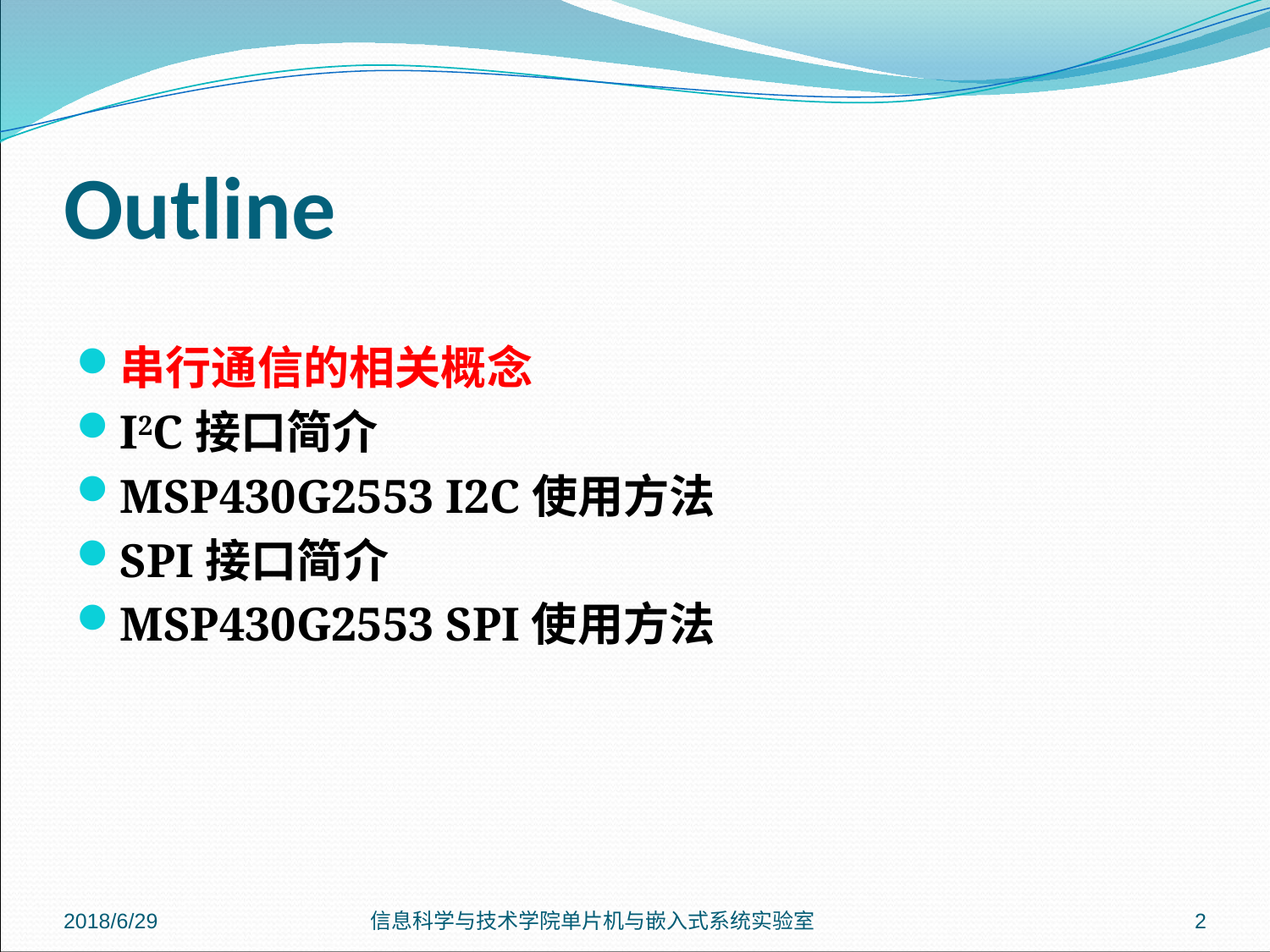

# Outline

串行通信的相关概念
I2C接口简介
MSP430G2553 I2C使用方法
SPI接口简介
MSP430G2553 SPI使用方法

2018/6/29
信息科学与技术学院单片机与嵌入式系统实验室
2